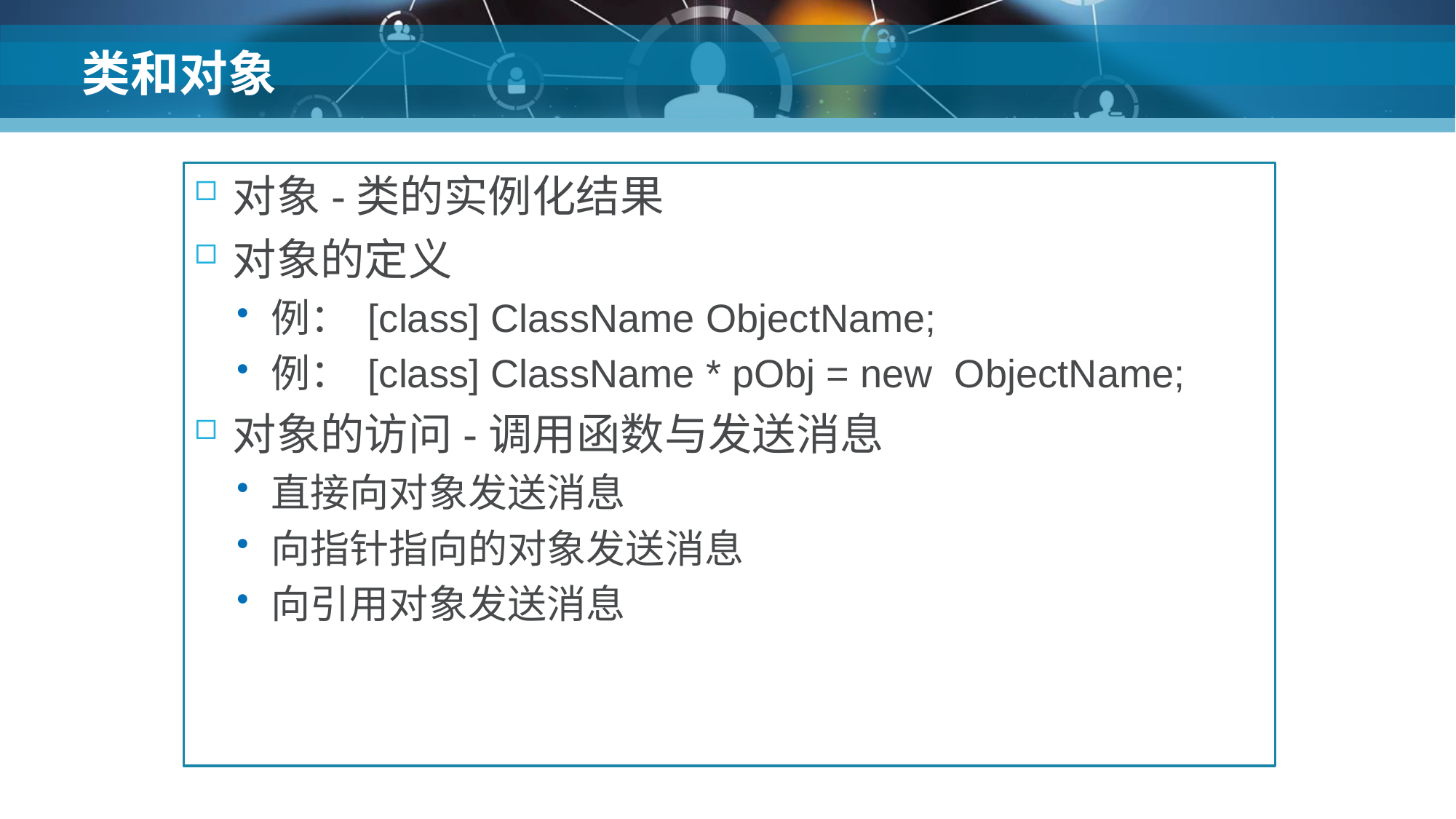

# 类和对象
对象-类的实例化结果
对象的定义
例： [class] ClassName ObjectName;
例： [class] ClassName * pObj = new  ObjectName;
对象的访问-调用函数与发送消息
直接向对象发送消息
向指针指向的对象发送消息
向引用对象发送消息